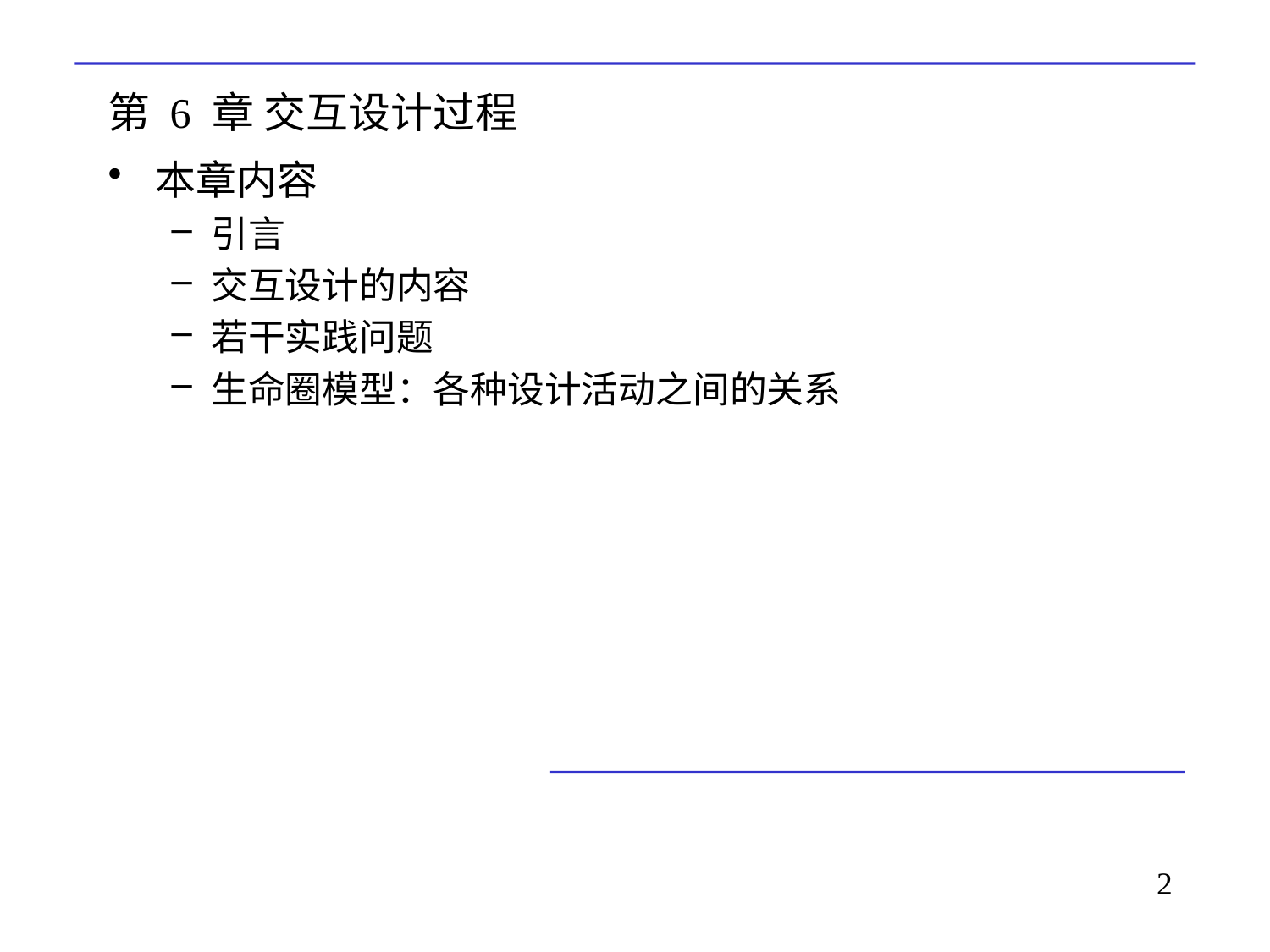

# 第 6 章 交互设计过程
本章内容
引言
交互设计的内容
若干实践问题
生命圈模型：各种设计活动之间的关系
2